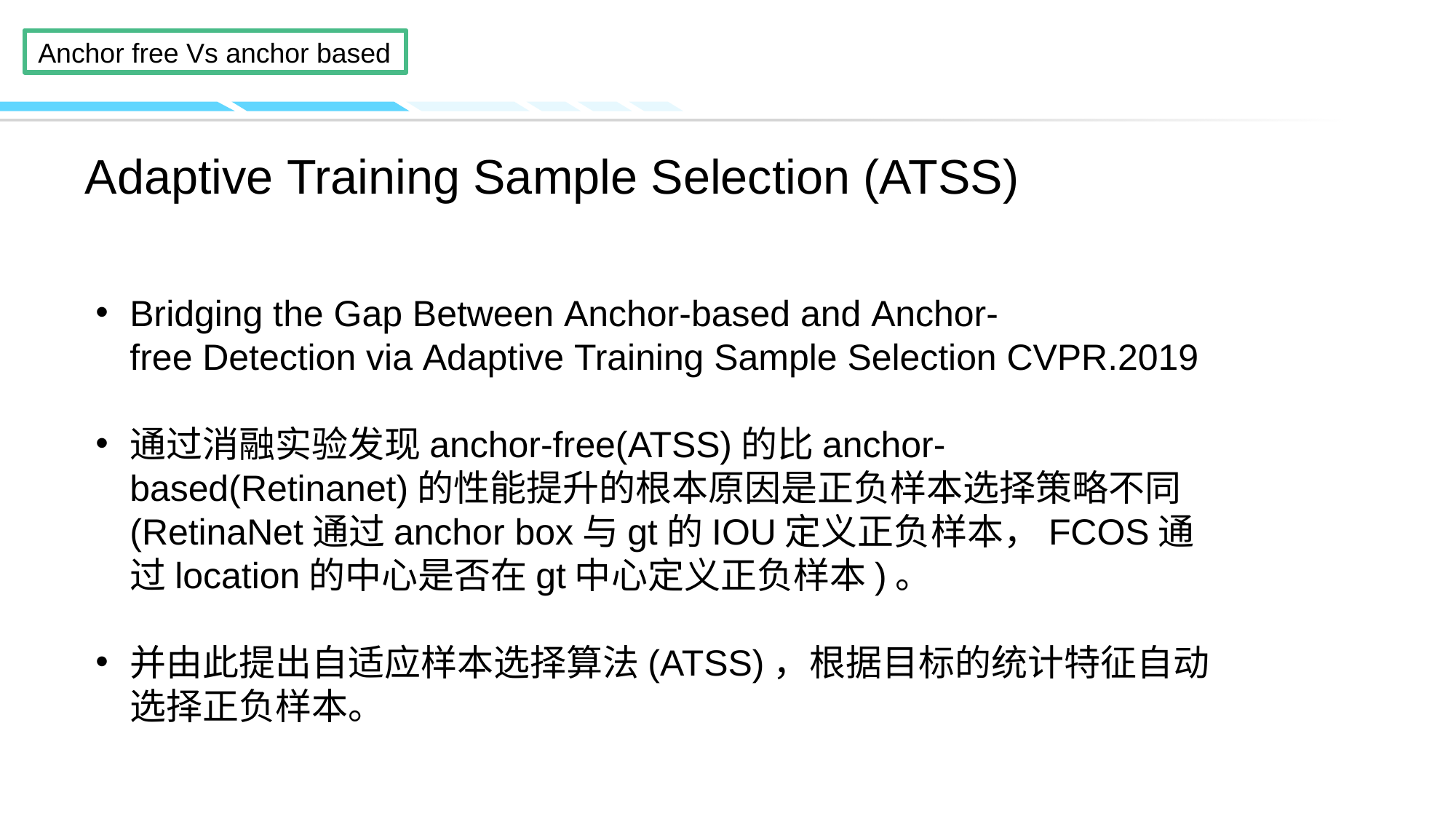

# Adaptive Training Sample Selection (ATSS)
Bridging the Gap Between Anchor-based and Anchor-free Detection via Adaptive Training Sample Selection CVPR.2019

通过消融实验发现anchor-free(ATSS)的比anchor-based(Retinanet)的性能提升的根本原因是正负样本选择策略不同(RetinaNet通过anchor box与gt的IOU定义正负样本，FCOS通过location的中心是否在gt中心定义正负样本)。

并由此提出自适应样本选择算法(ATSS)，根据目标的统计特征自动选择正负样本。